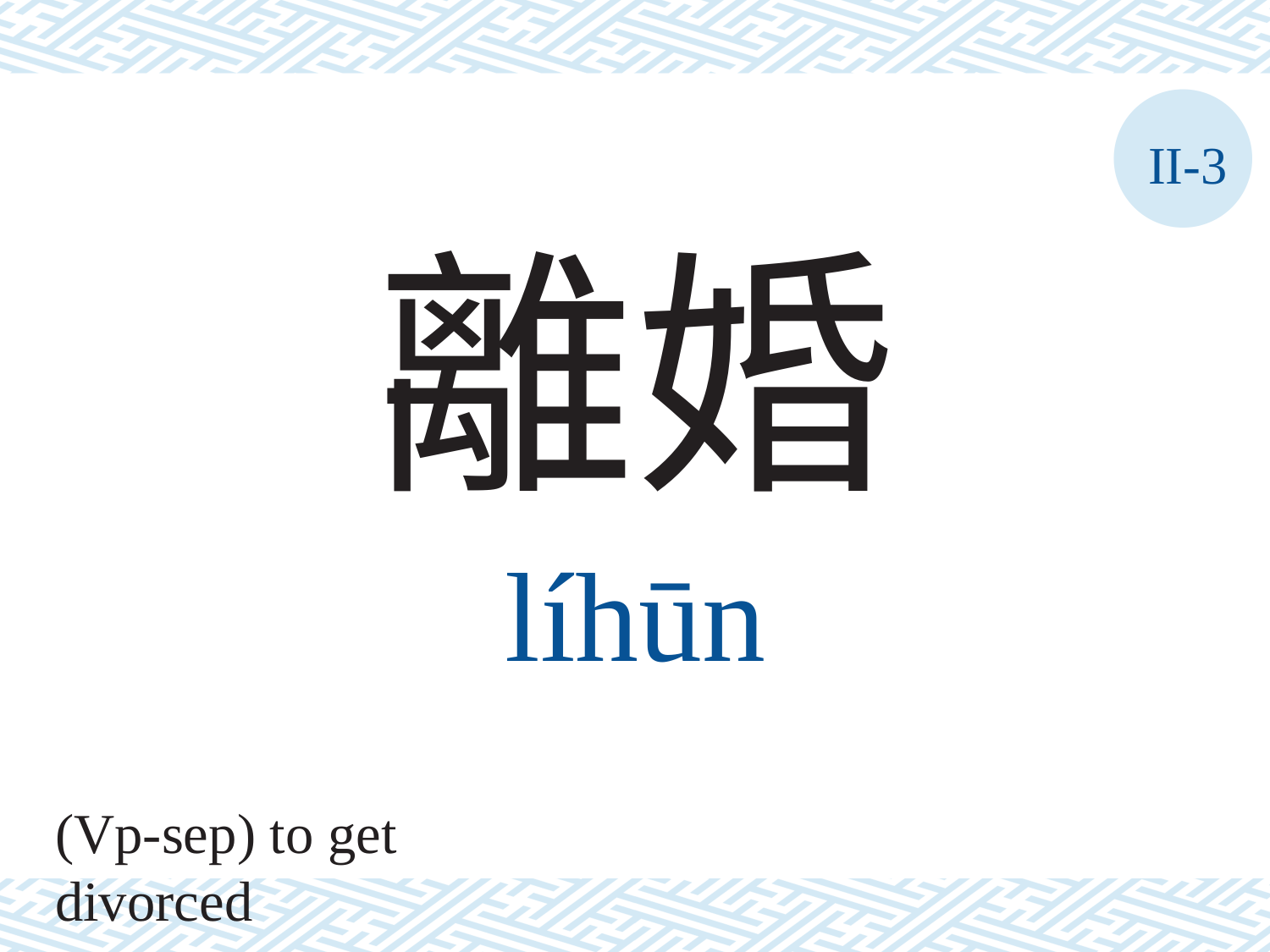

II-3
離婚
líhūn
(Vp-sep) to get divorced